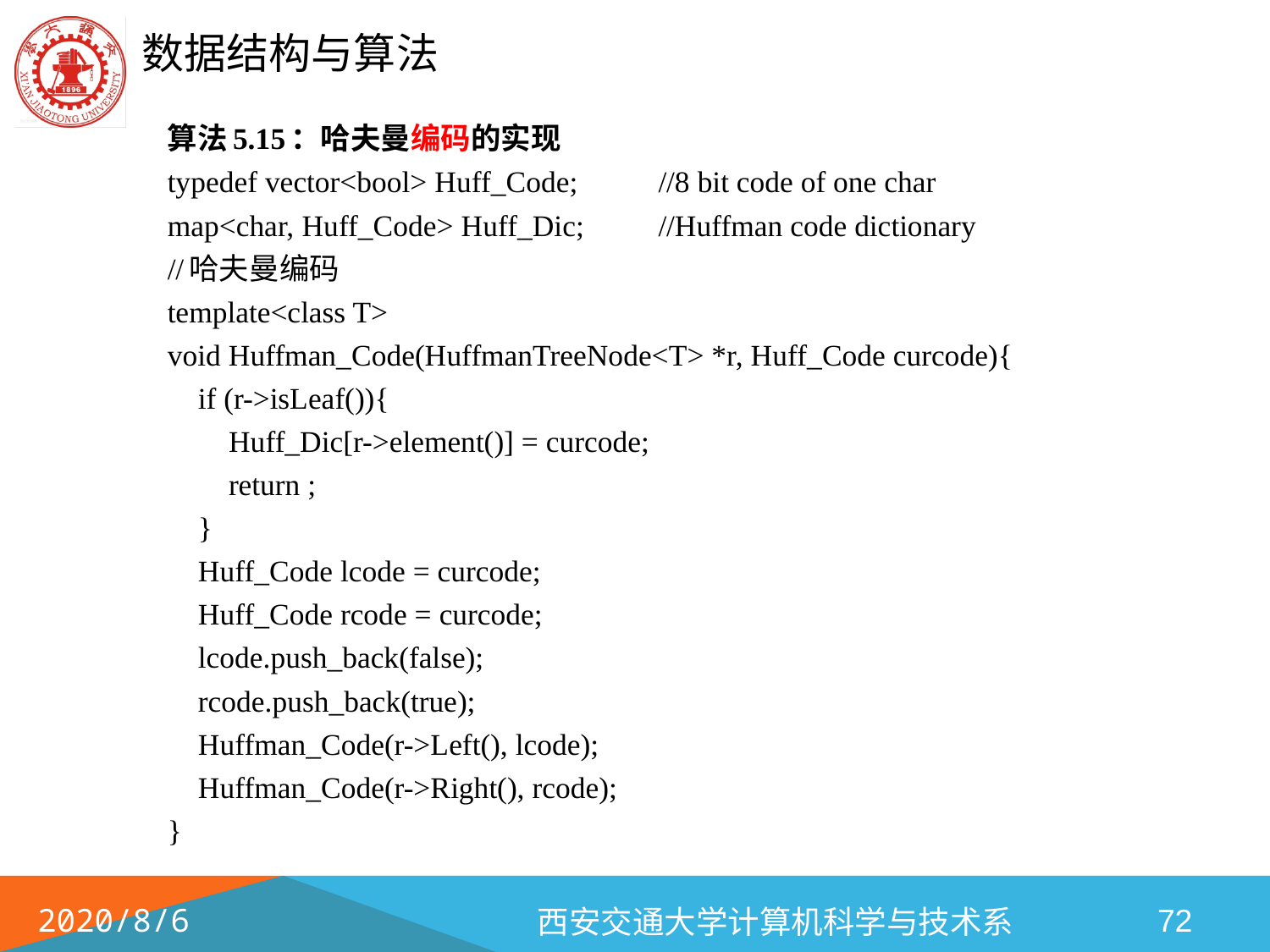

算法5.15：哈夫曼编码的实现
typedef vector<bool> Huff_Code;	//8 bit code of one char
map<char, Huff_Code> Huff_Dic;	//Huffman code dictionary
//哈夫曼编码
template<class T>
void Huffman_Code(HuffmanTreeNode<T> *r, Huff_Code curcode){
    if (r->isLeaf()){
        Huff_Dic[r->element()] = curcode;
        return ;
    }
    Huff_Code lcode = curcode;
    Huff_Code rcode = curcode;
    lcode.push_back(false);
    rcode.push_back(true);
    Huffman_Code(r->Left(), lcode);
    Huffman_Code(r->Right(), rcode);
}